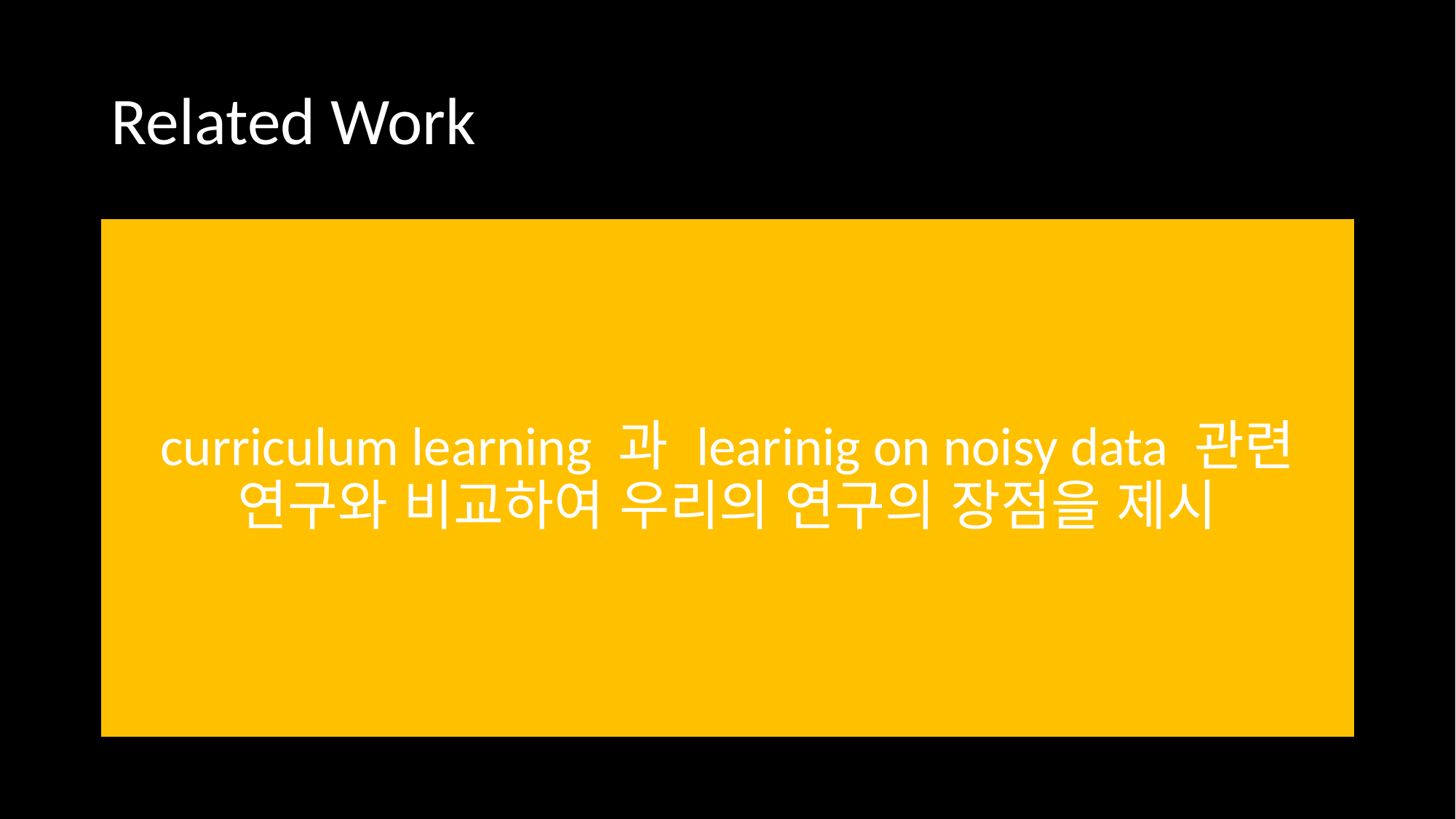

# Related Work
curriculum learning 과 learinig on noisy data 관련 연구와 비교하여 우리의 연구의 장점을 제시